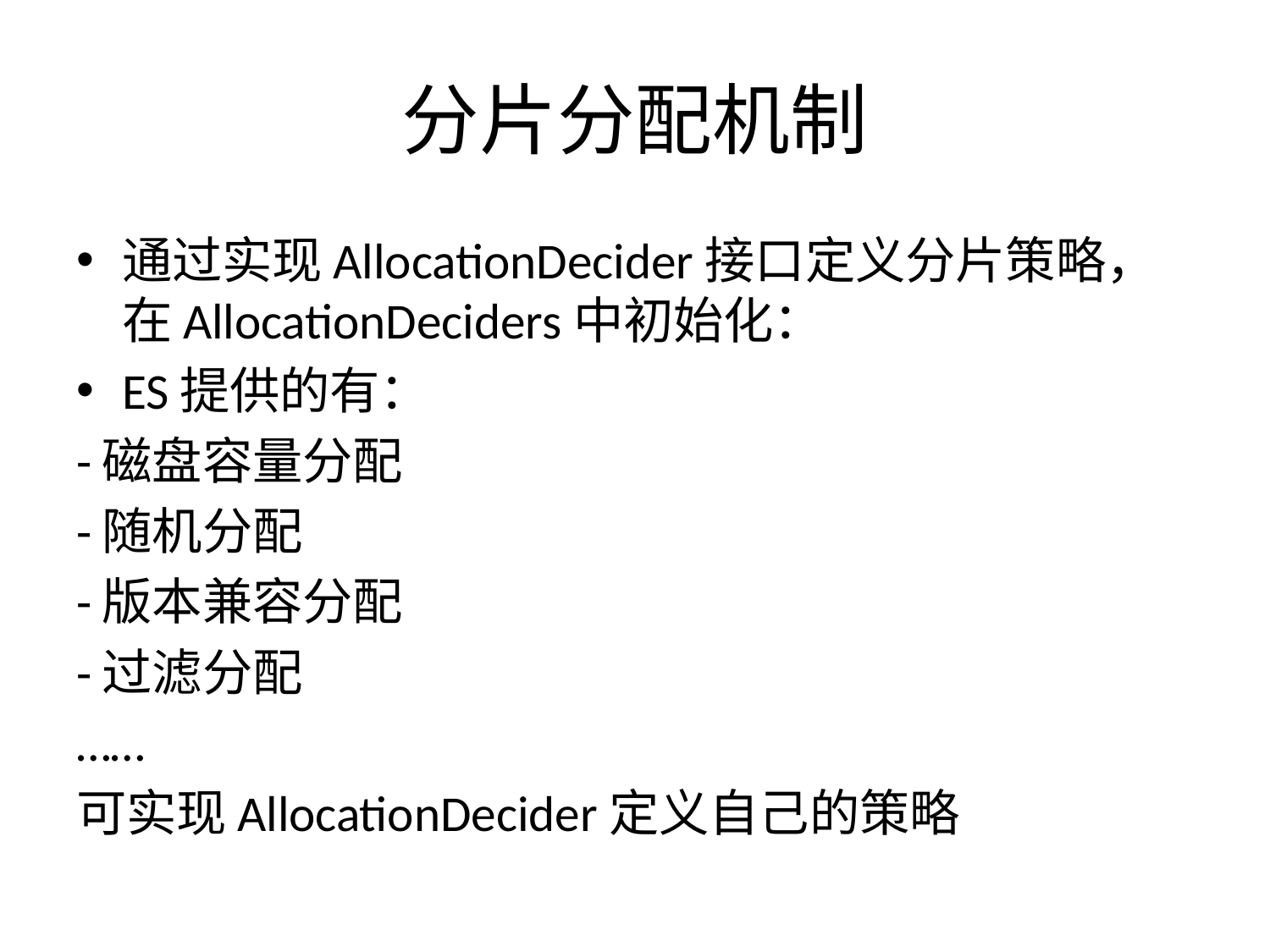

# 分片分配机制
通过实现AllocationDecider接口定义分片策略，在AllocationDeciders中初始化：
ES提供的有：
-磁盘容量分配
-随机分配
-版本兼容分配
-过滤分配
……
可实现AllocationDecider定义自己的策略